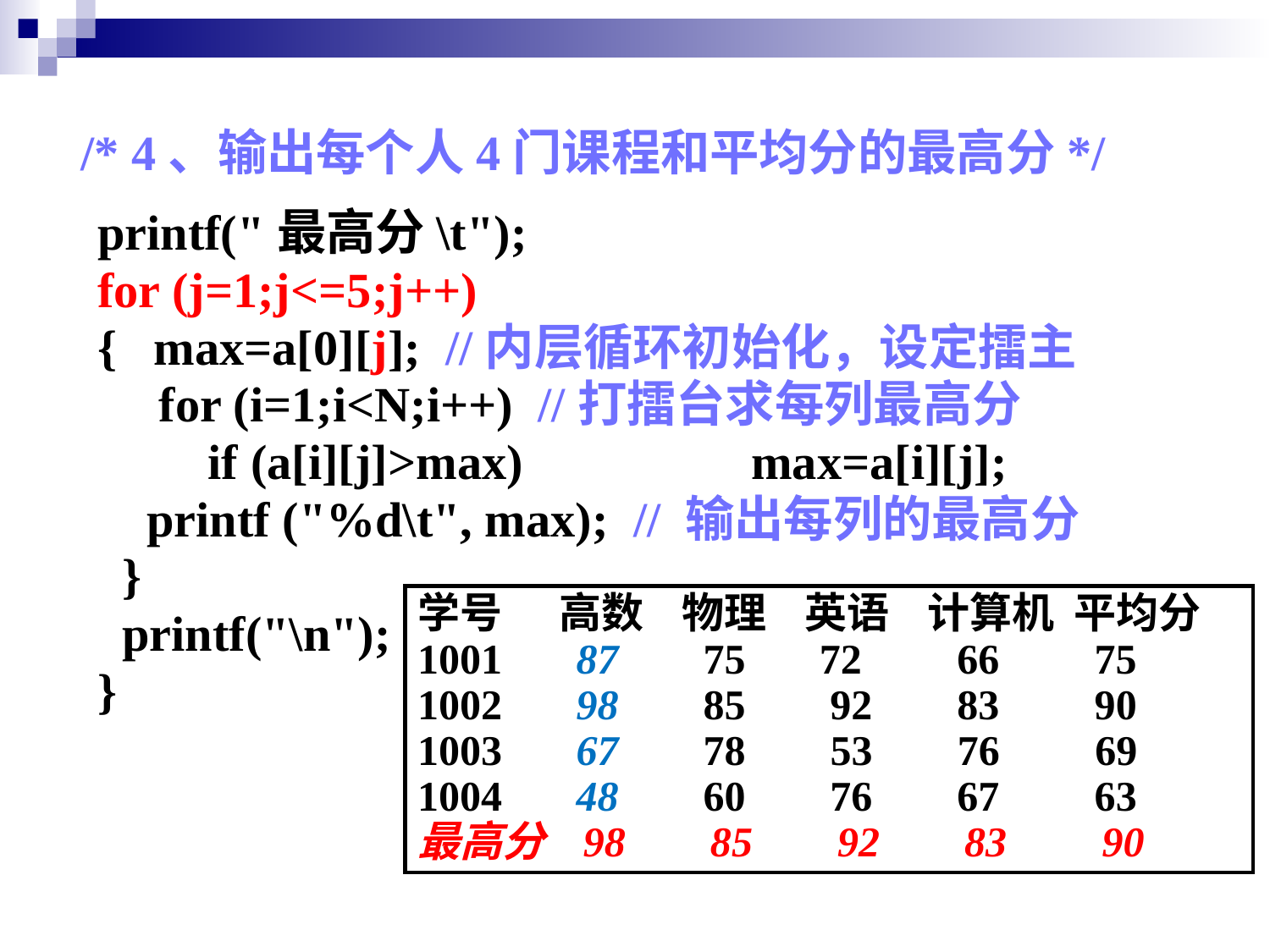

/* 4、输出每个人4门课程和平均分的最高分*/
printf("最高分\t");
for (j=1;j<=5;j++)
{   max=a[0][j];  //内层循环初始化，设定擂主
     for (i=1;i<N;i++)  //打擂台求每列最高分
         if (a[i][j]>max) 	        max=a[i][j];
    printf ("%d\t", max);  // 输出每列的最高分
  }
  printf("\n");
}

学号      高数    物理    英语    计算机  平均分
1001       87        75       72         66         75
1002       98        85        92        83         90
1003       67        78        53        76         69
1004       48        60        76        67         63
最高分   98        85        92        83         90